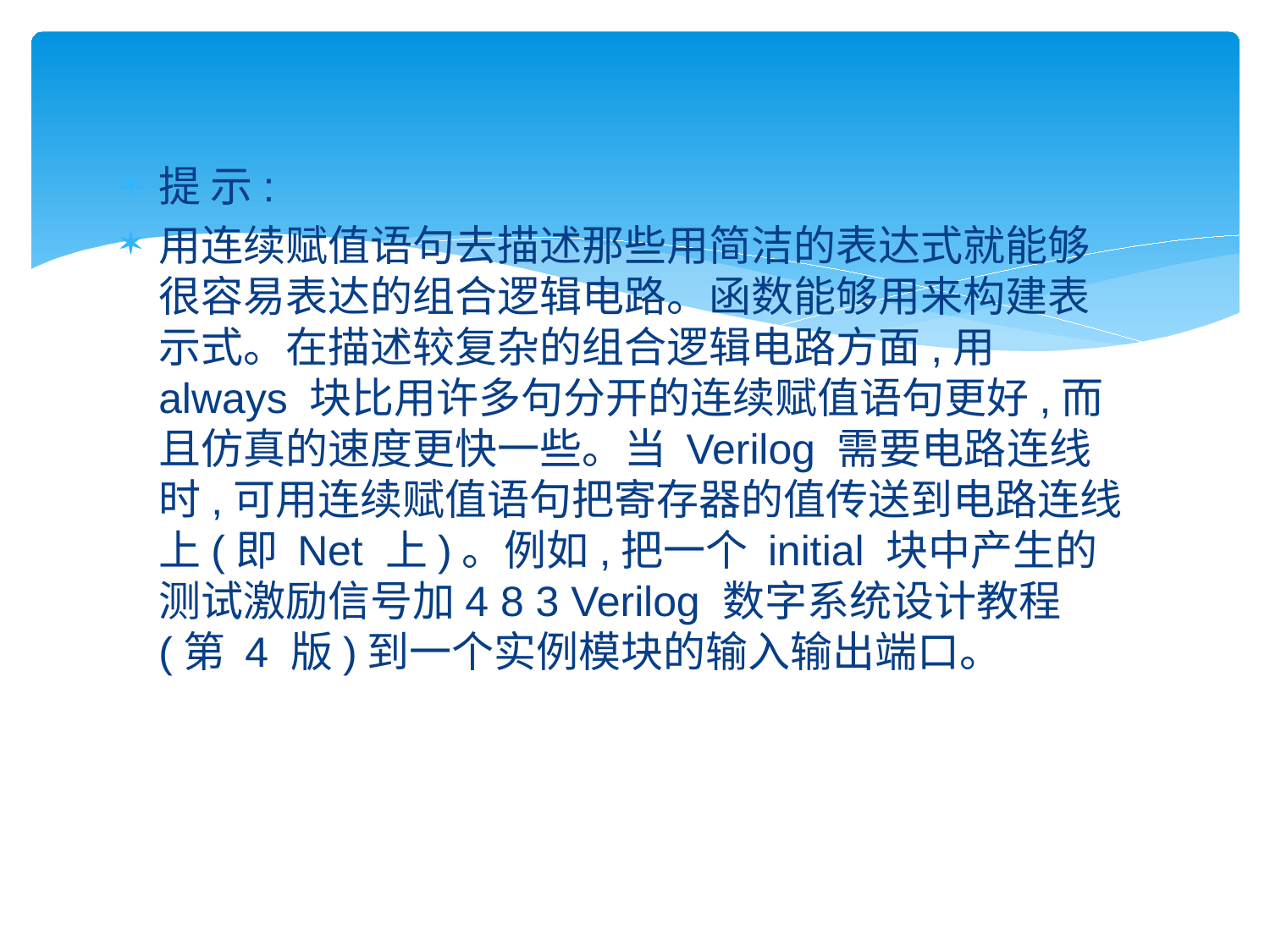

#
提 示:
用连续赋值语句去描述那些用简洁的表达式就能够很容易表达的组合逻辑电路。函数能够用来构建表示式。在描述较复杂的组合逻辑电路方面,用 always 块比用许多句分开的连续赋值语句更好,而且仿真的速度更快一些。当 Verilog 需要电路连线时,可用连续赋值语句把寄存器的值传送到电路连线上(即 Net 上)。例如,把一个 initial 块中产生的测试激励信号加4 8 3 Verilog 数字系统设计教程(第 4 版)到一个实例模块的输入输出端口。